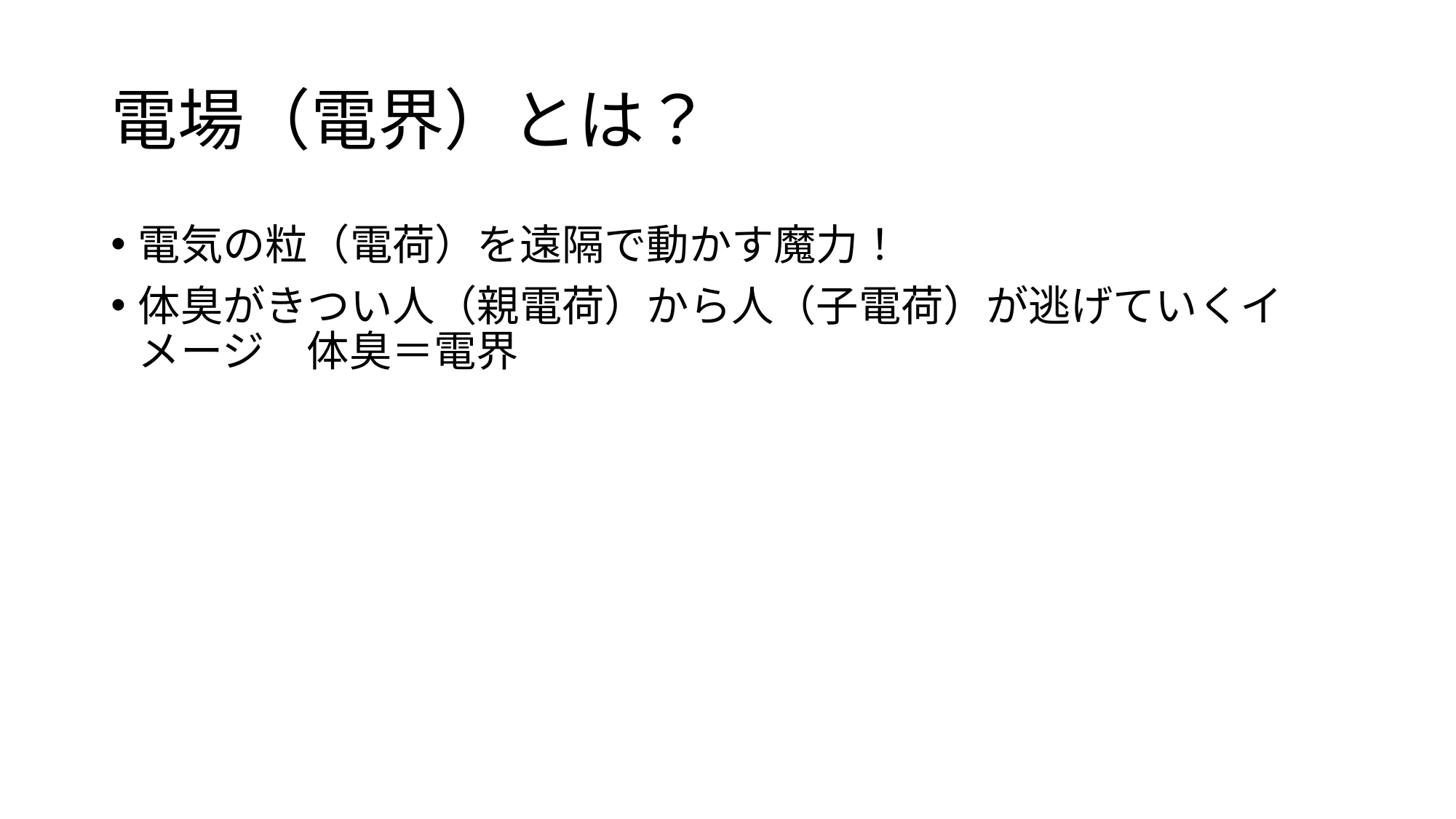

# 電場（電界）とは？
電気の粒（電荷）を遠隔で動かす魔力！
体臭がきつい人（親電荷）から人（子電荷）が逃げていくイメージ　体臭＝電界